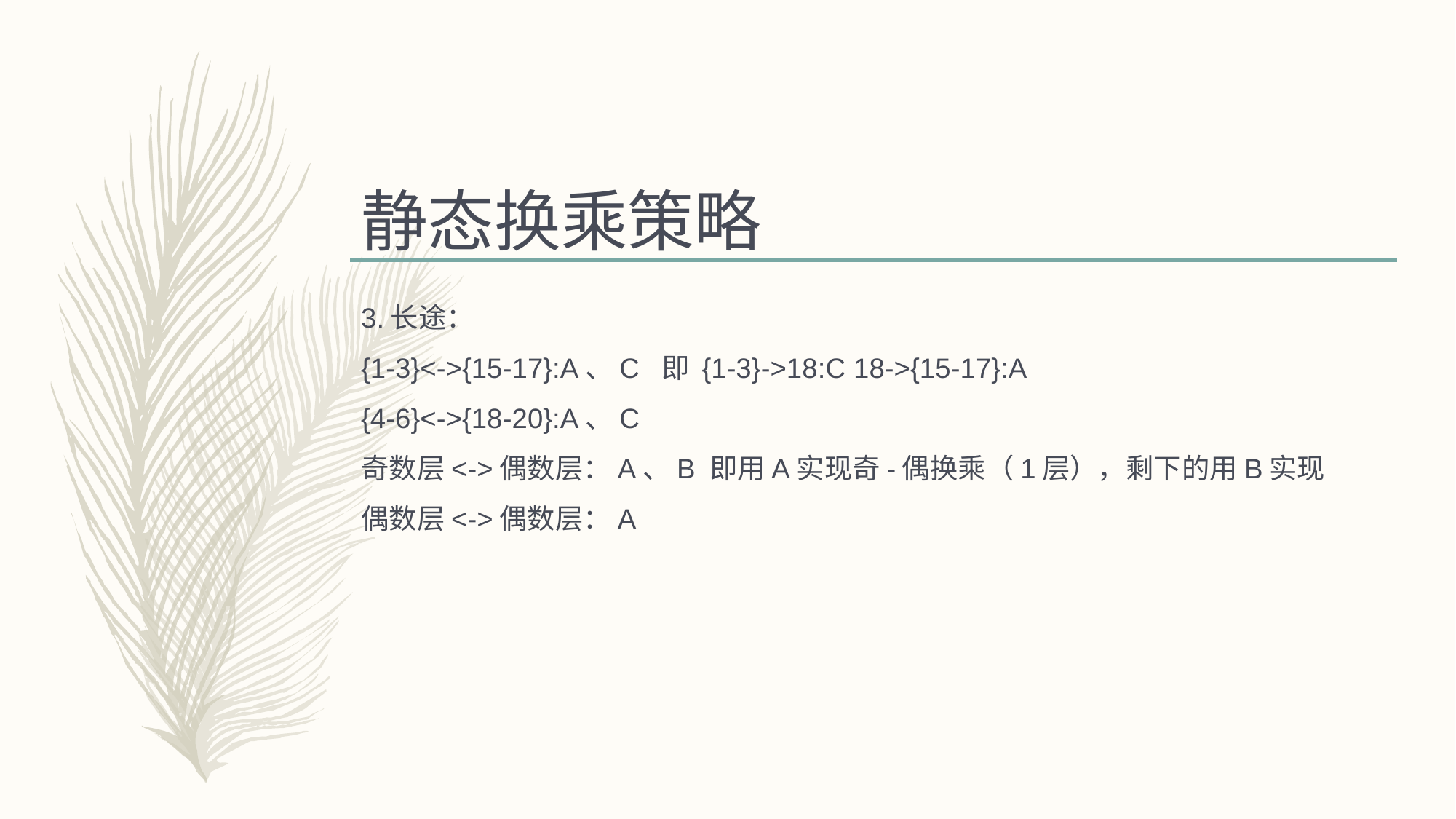

# 静态换乘策略
3.长途：
{1-3}<->{15-17}:A、C  即 {1-3}->18:C 18->{15-17}:A
{4-6}<->{18-20}:A、C
奇数层<->偶数层：A、B 即用A实现奇-偶换乘（1层），剩下的用B实现
偶数层<->偶数层：A